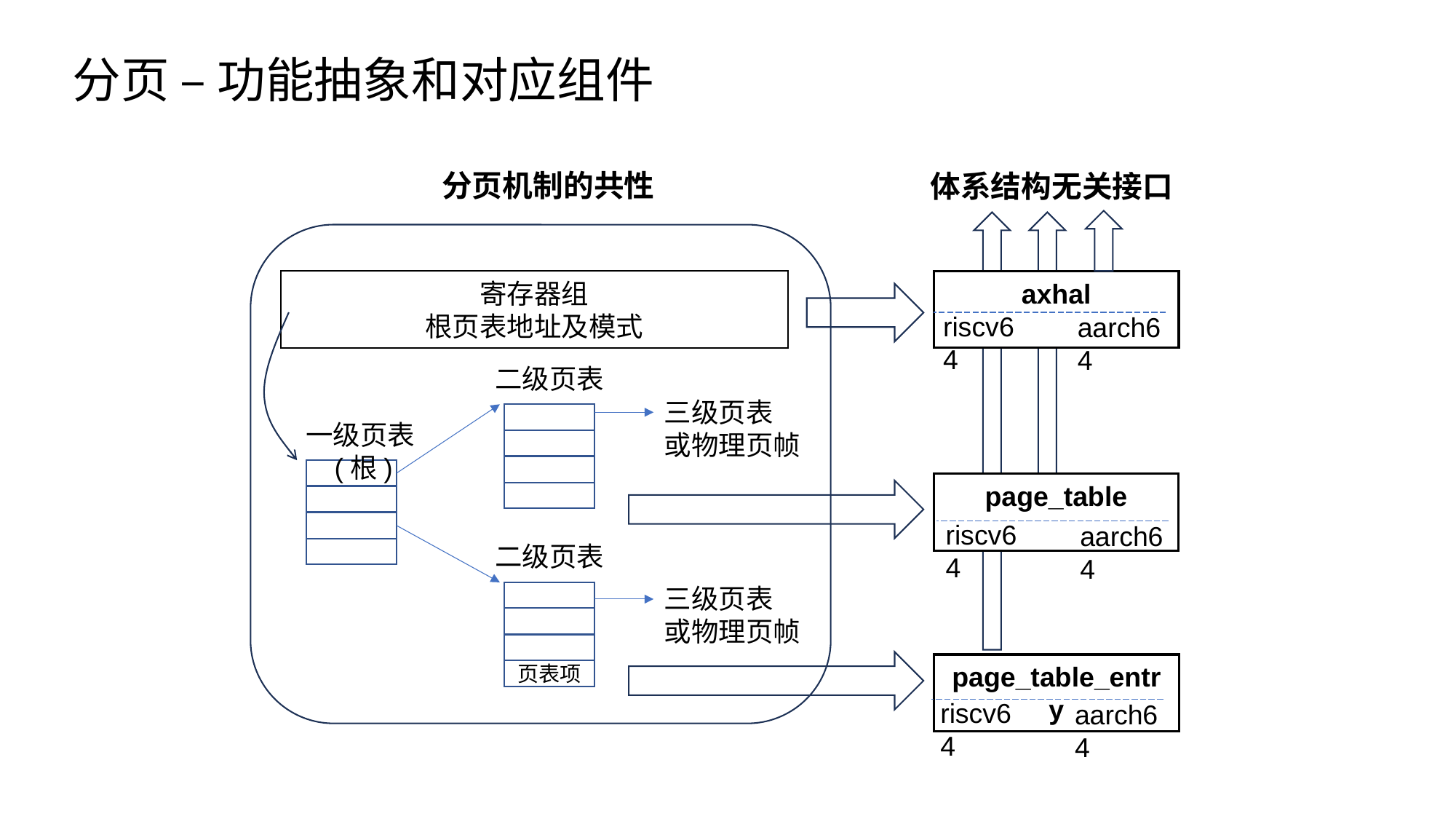

分页 – 功能抽象和对应组件
分页机制的共性

寄存器组
根页表地址及模式
二级页表
三级页表
或物理页帧

一级页表(根)

二级页表

三级页表
或物理页帧

页表项
体系结构无关接口

axhal

riscv64
aarch64

page_table

riscv64
aarch64

page_table_entry
riscv64
aarch64